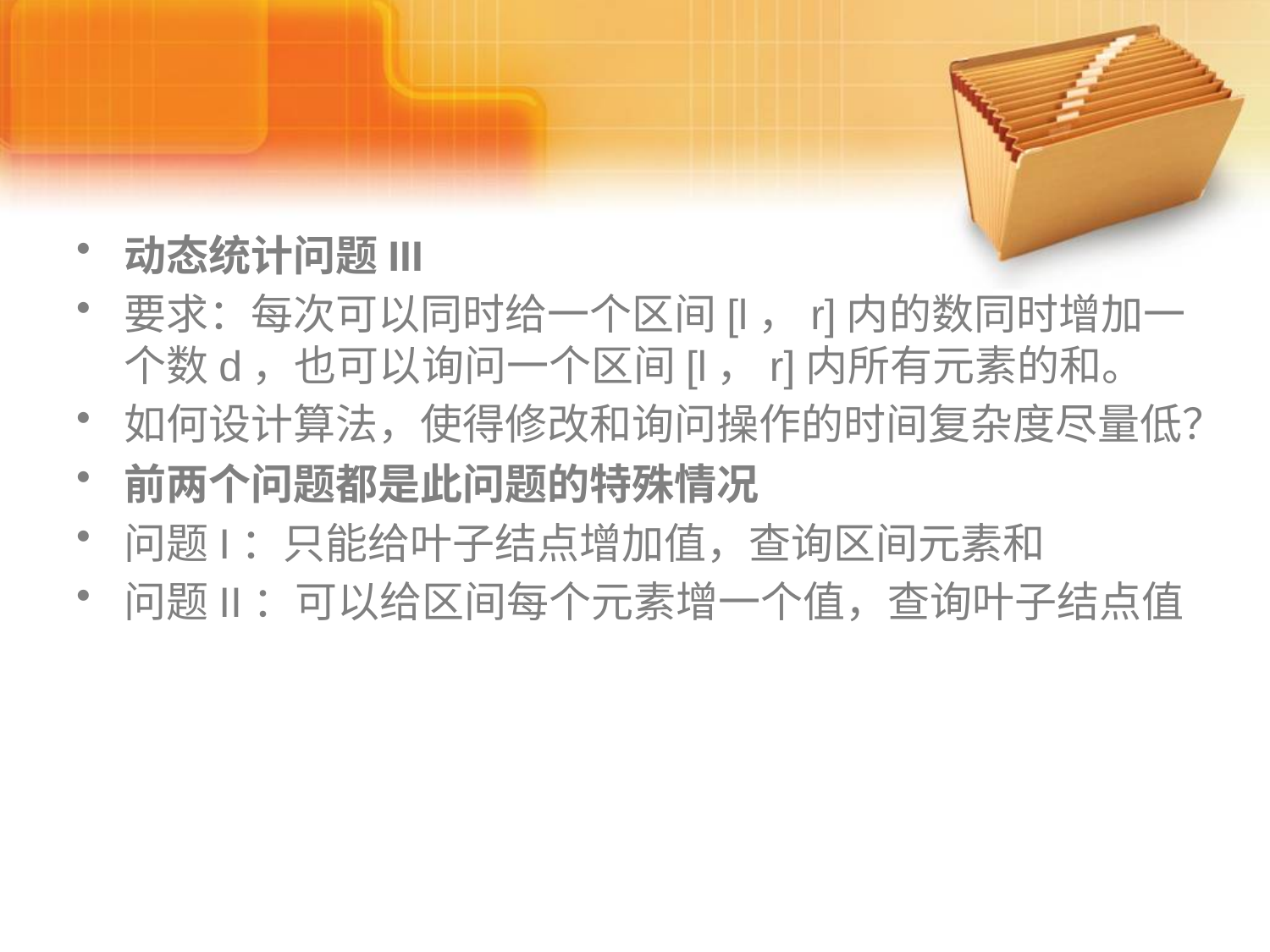

#
动态统计问题III
要求：每次可以同时给一个区间[l，r]内的数同时增加一个数d，也可以询问一个区间[l，r]内所有元素的和。
如何设计算法，使得修改和询问操作的时间复杂度尽量低？
前两个问题都是此问题的特殊情况
问题I：只能给叶子结点增加值，查询区间元素和
问题II：可以给区间每个元素增一个值，查询叶子结点值